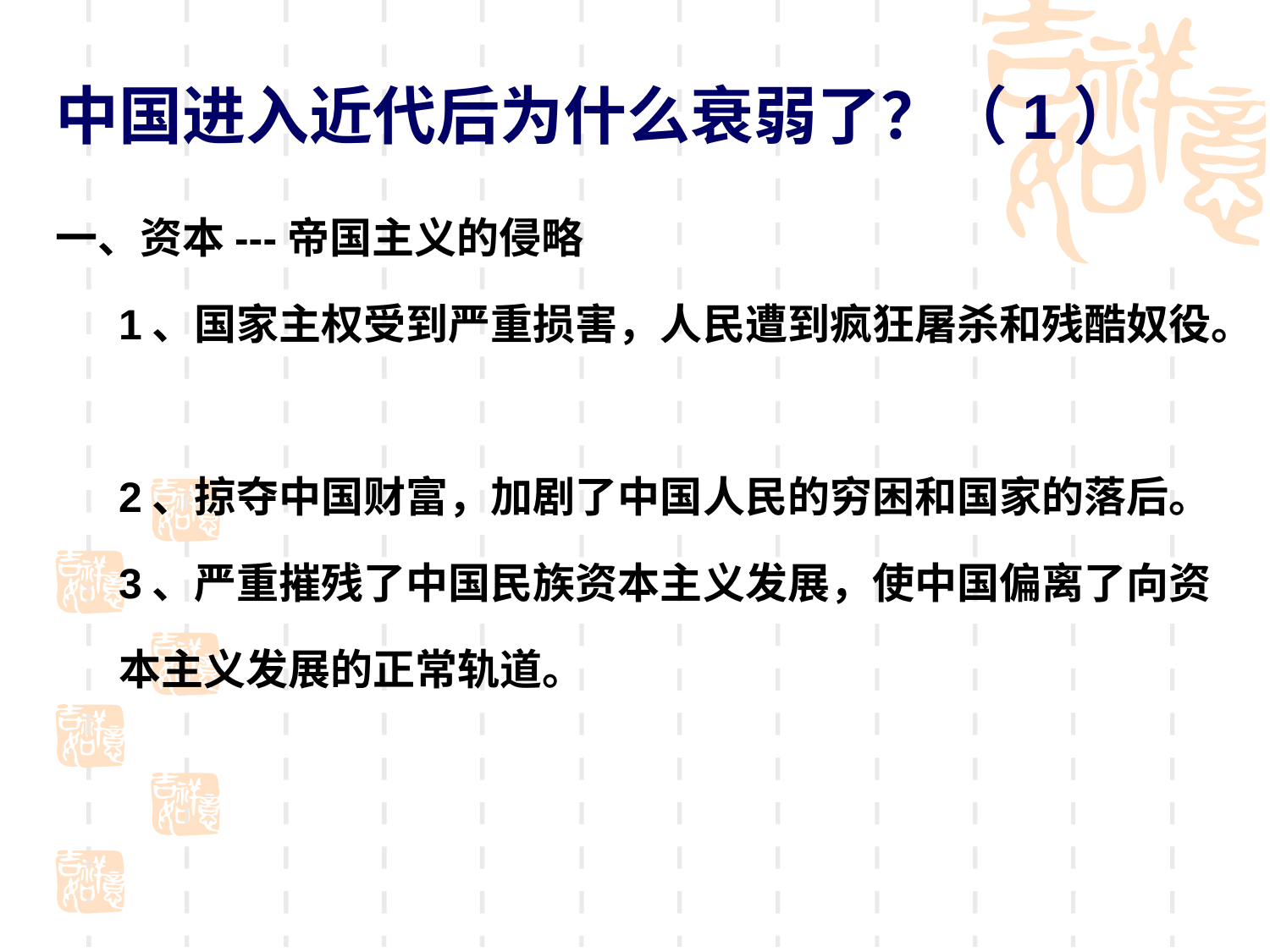

# 中国进入近代后为什么衰弱了？（1）
一、资本---帝国主义的侵略
1、国家主权受到严重损害，人民遭到疯狂屠杀和残酷奴役。
2、掠夺中国财富，加剧了中国人民的穷困和国家的落后。
3、严重摧残了中国民族资本主义发展，使中国偏离了向资本主义发展的正常轨道。